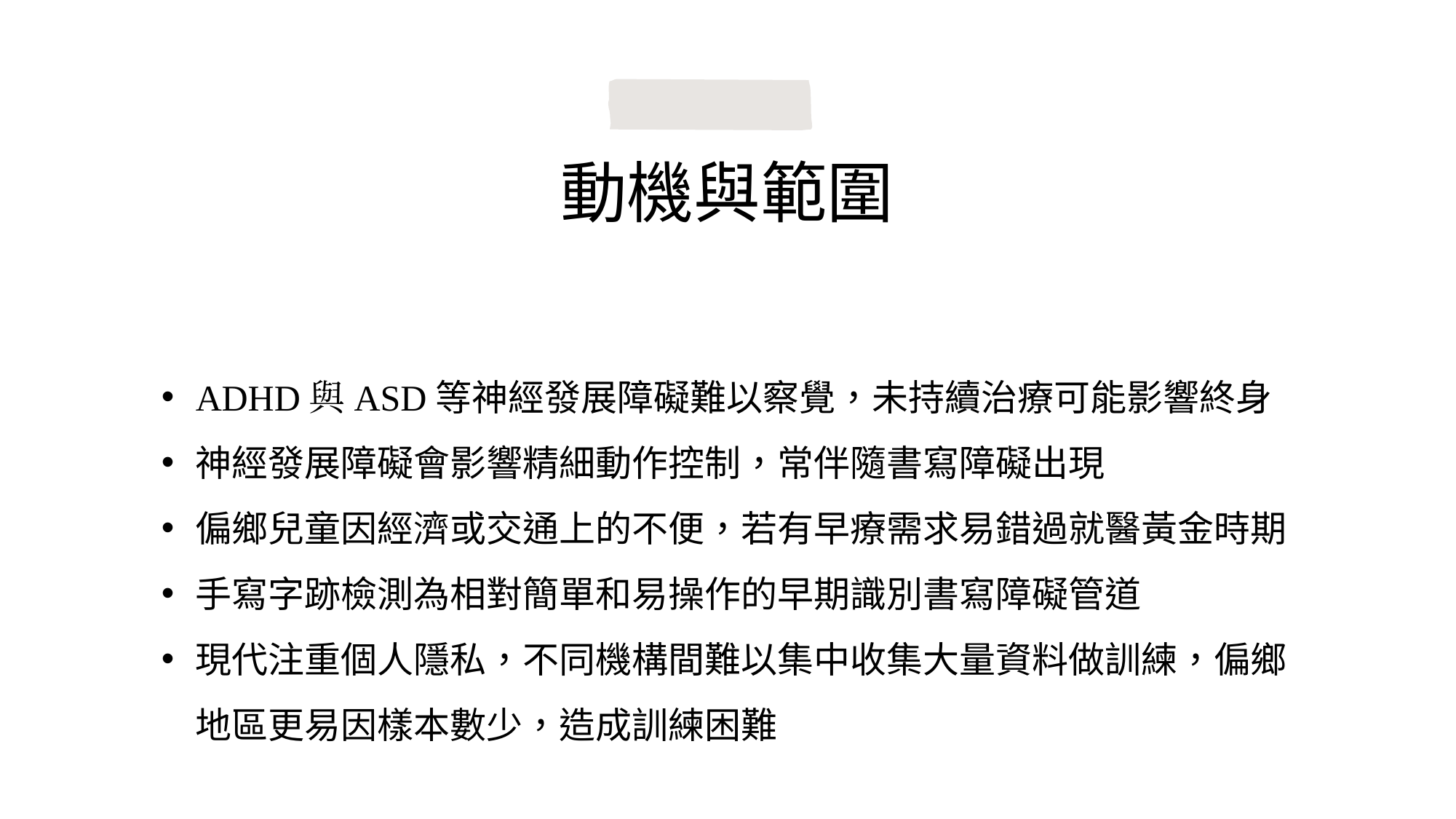

動機與範圍
ADHD與ASD等神經發展障礙難以察覺，未持續治療可能影響終身
神經發展障礙會影響精細動作控制，常伴隨書寫障礙出現
偏鄉兒童因經濟或交通上的不便，若有早療需求易錯過就醫黃金時期
手寫字跡檢測為相對簡單和易操作的早期識別書寫障礙管道
現代注重個人隱私，不同機構間難以集中收集大量資料做訓練，偏鄉地區更易因樣本數少，造成訓練困難